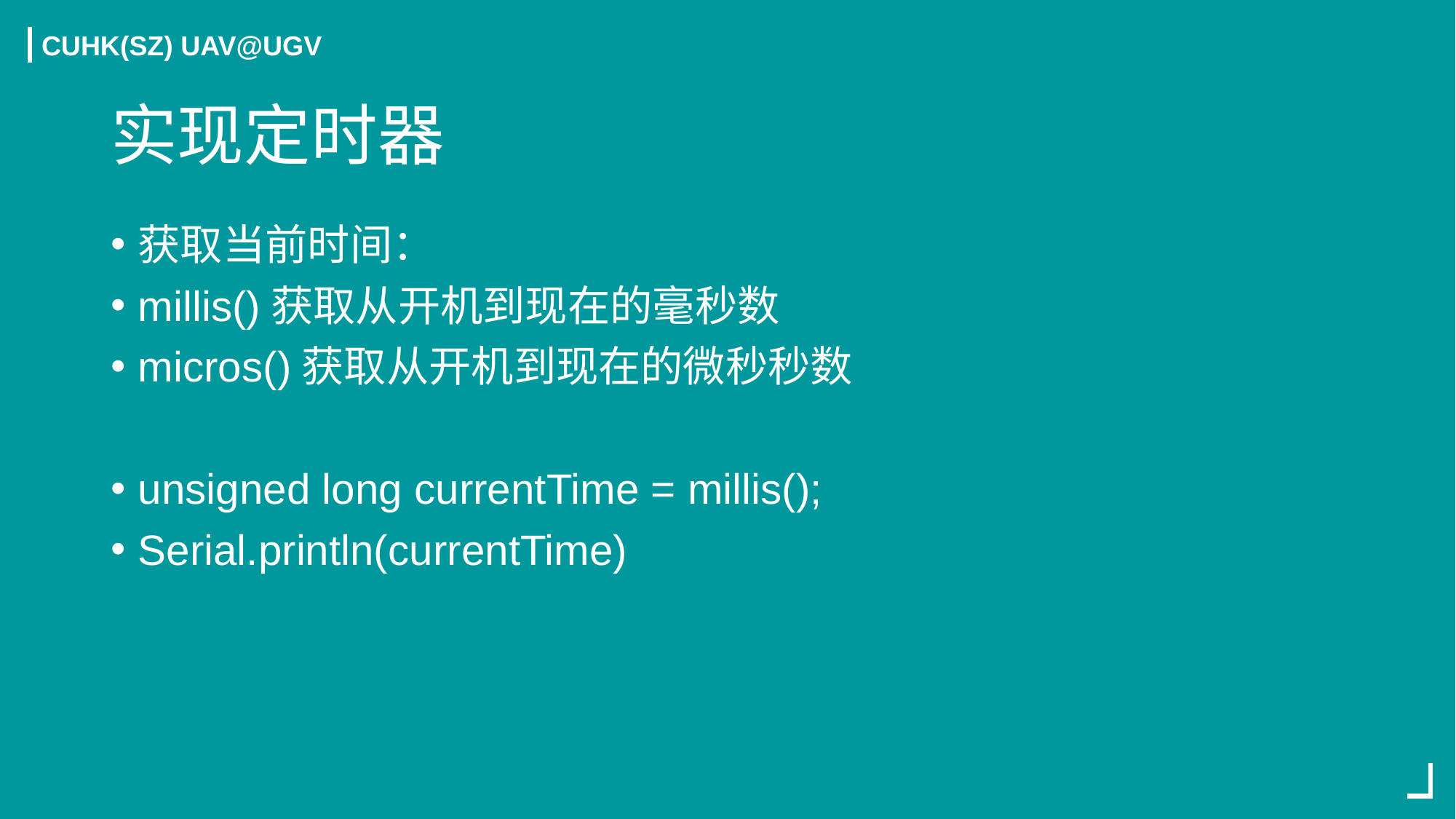

# 实现定时器
获取当前时间：
millis()获取从开机到现在的毫秒数
micros()获取从开机到现在的微秒秒数

unsigned long currentTime = millis();
Serial.println(currentTime)